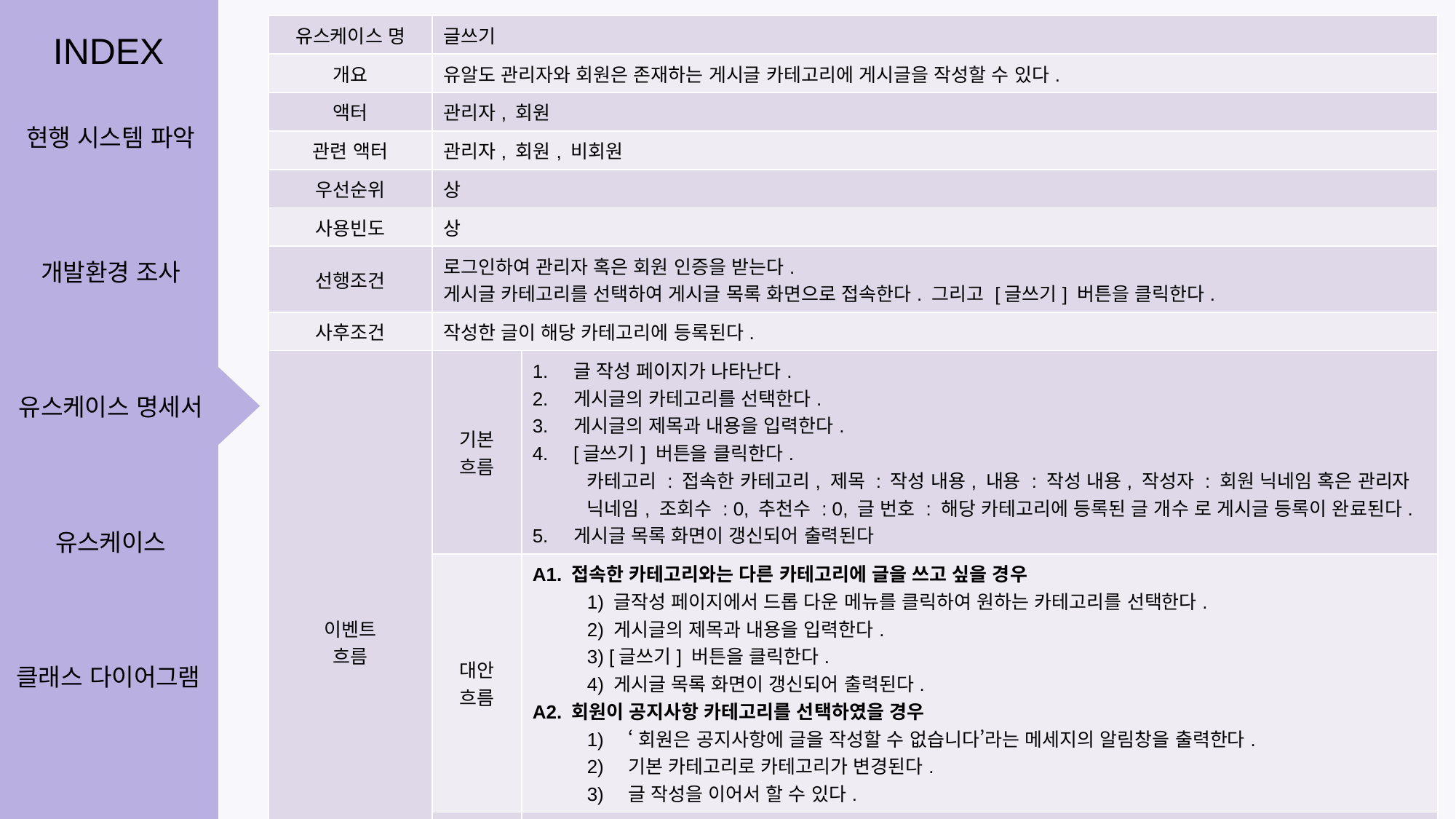

| 유스케이스 명 | 글쓰기 |  |
| --- | --- | --- |
| 개요 | 유알도 관리자와 회원은 존재하는 게시글 카테고리에 게시글을 작성할 수 있다. |  |
| 액터 | 관리자, 회원 |  |
| 관련 액터 | 관리자, 회원, 비회원 |  |
| 우선순위 | 상 |  |
| 사용빈도 | 상 |  |
| 선행조건 | 로그인하여 관리자 혹은 회원 인증을 받는다. 게시글 카테고리를 선택하여 게시글 목록 화면으로 접속한다. 그리고 [글쓰기] 버튼을 클릭한다. |  |
| 사후조건 | 작성한 글이 해당 카테고리에 등록된다. |  |
| 이벤트 흐름 | 기본 흐름 | 글 작성 페이지가 나타난다. 게시글의 카테고리를 선택한다. 게시글의 제목과 내용을 입력한다. [글쓰기] 버튼을 클릭한다. 카테고리 : 접속한 카테고리, 제목 : 작성 내용, 내용 : 작성 내용, 작성자 : 회원 닉네임 혹은 관리자 닉네임, 조회수 : 0, 추천수 : 0, 글 번호 : 해당 카테고리에 등록된 글 개수 로 게시글 등록이 완료된다. 게시글 목록 화면이 갱신되어 출력된다 |
|  | 대안 흐름 | A1. 접속한 카테고리와는 다른 카테고리에 글을 쓰고 싶을 경우 1) 글작성 페이지에서 드롭 다운 메뉴를 클릭하여 원하는 카테고리를 선택한다. 2) 게시글의 제목과 내용을 입력한다. 3) [글쓰기] 버튼을 클릭한다. 4) 게시글 목록 화면이 갱신되어 출력된다. A2. 회원이 공지사항 카테고리를 선택하였을 경우 ‘회원은 공지사항에 글을 작성할 수 없습니다’라는 메세지의 알림창을 출력한다. 기본 카테고리로 카테고리가 변경된다. 글 작성을 이어서 할 수 있다. |
|  | 예외 흐름 | E1. 게시글 제목 또는 내용을 입력하지 않았을 경우 ‘글 제목과 내용을 입력해주세요.’ 라는 메시지의 알림창을 띄운다. 게시글 입력이 취소되고 내용을 더 입력할 수 있도록 입력되지 않은 텍스트 상자에 커서가 깜빡인다. 제목과 내용을 모두 입력하지 않았을 경우 제목 텍스트 상자에 커서가 깜빡인다. |
INDEX
현행 시스템 파악
개발환경 조사

유스케이스 명세서
유스케이스
클래스 다이어그램